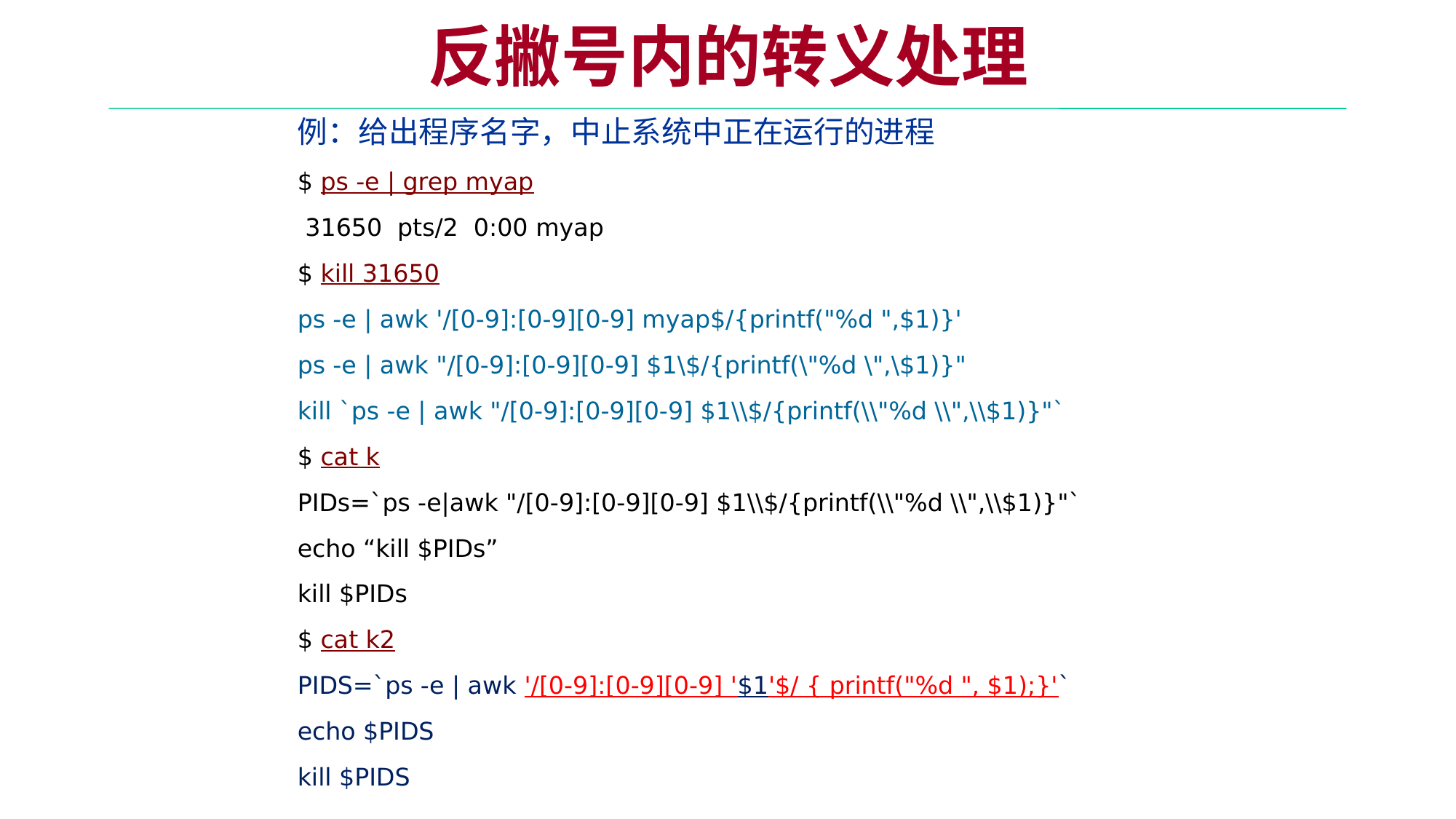

反撇号内的转义处理
例：给出程序名字，中止系统中正在运行的进程
$ ps -e | grep myap
 31650  pts/2  0:00 myap
$ kill 31650
ps -e | awk '/[0-9]:[0-9][0-9] myap$/{printf("%d ",$1)}'
ps -e | awk "/[0-9]:[0-9][0-9] $1\$/{printf(\"%d \",\$1)}"
kill `ps -e | awk "/[0-9]:[0-9][0-9] $1\\$/{printf(\\"%d \\",\\$1)}"`
$ cat k
PIDs=`ps -e|awk "/[0-9]:[0-9][0-9] $1\\$/{printf(\\"%d \\",\\$1)}"`
echo “kill $PIDs”
kill $PIDs
$ cat k2
PIDS=`ps -e | awk '/[0-9]:[0-9][0-9] '$1'$/ { printf("%d ", $1);}'`
echo $PIDS
kill $PIDS